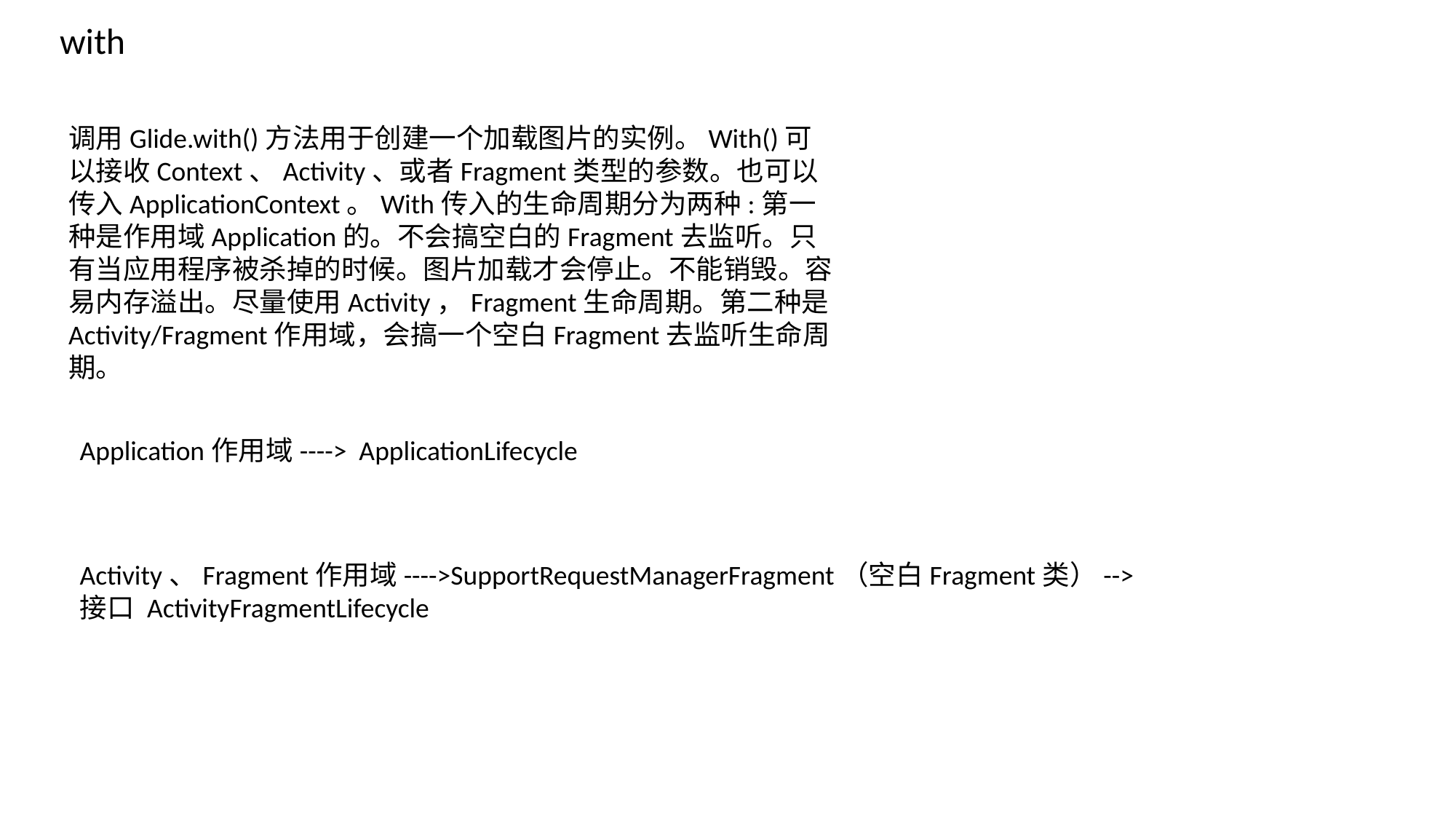

with
调用Glide.with()方法用于创建一个加载图片的实例。With()可以接收Context、Activity、或者Fragment类型的参数。也可以传入ApplicationContext。With传入的生命周期分为两种:第一种是作用域Application的。不会搞空白的Fragment去监听。只有当应用程序被杀掉的时候。图片加载才会停止。不能销毁。容易内存溢出。尽量使用Activity，Fragment生命周期。第二种是Activity/Fragment作用域，会搞一个空白Fragment去监听生命周期。
Application作用域---->  ApplicationLifecycle
Activity、Fragment作用域---->SupportRequestManagerFragment（空白Fragment类）--> 接口 ActivityFragmentLifecycle